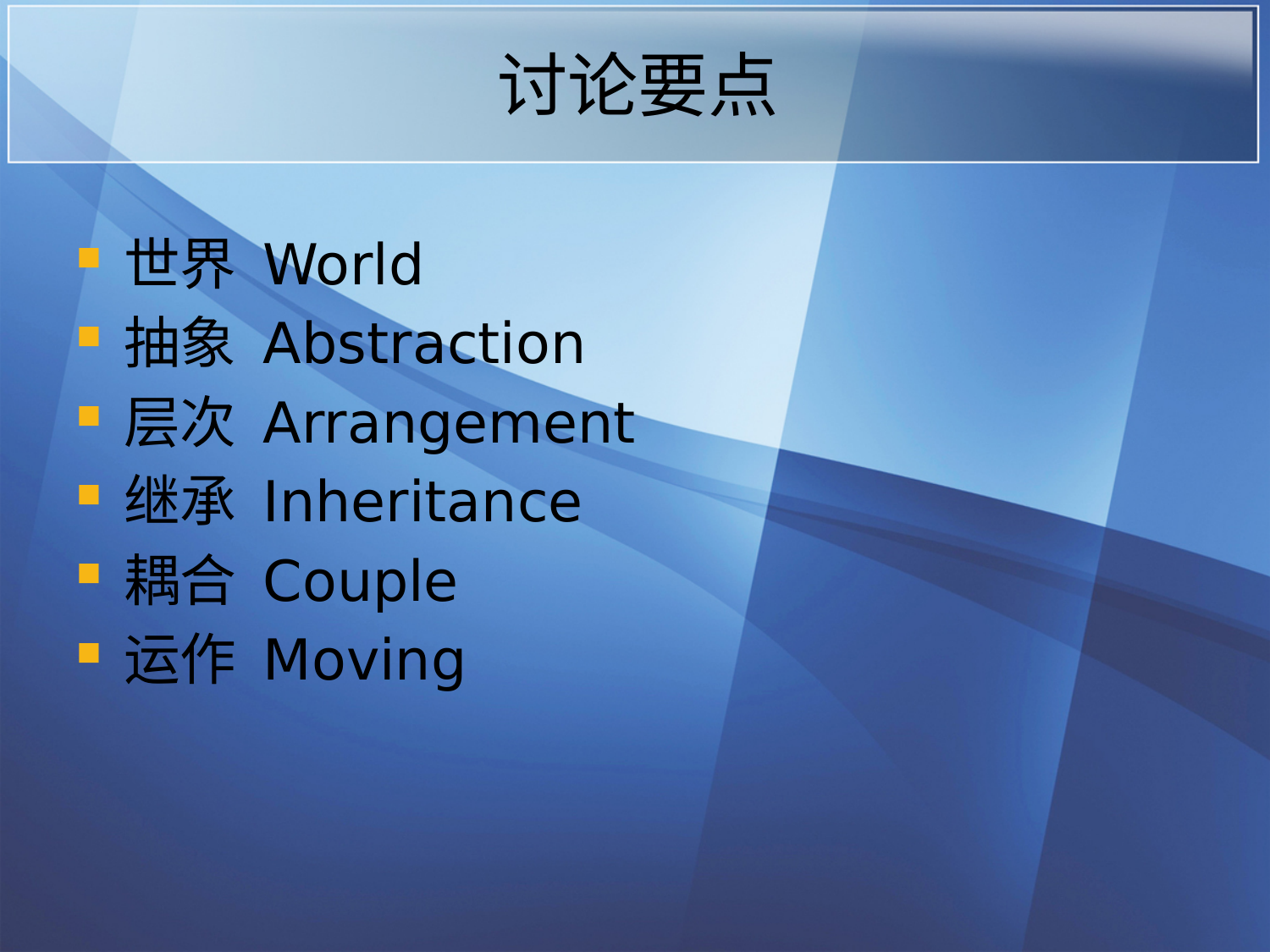

# 讨论要点
世界 World
抽象 Abstraction
层次 Arrangement
继承 Inheritance
耦合 Couple
运作 Moving